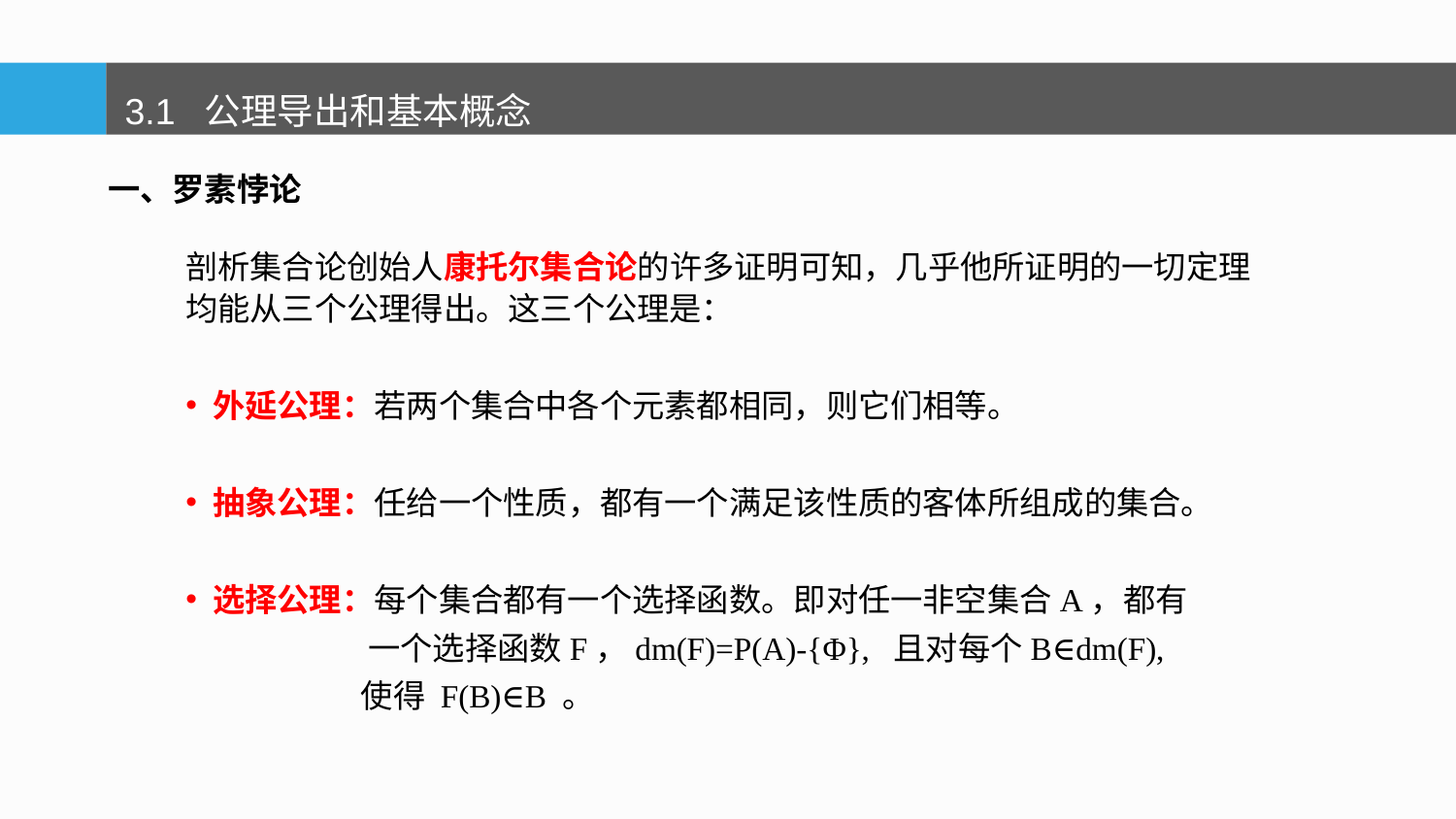

3.1  公理导出和基本概念

一、罗素悖论
剖析集合论创始人康托尔集合论的许多证明可知，几乎他所证明的一切定理
均能从三个公理得出。这三个公理是：

外延公理：若两个集合中各个元素都相同，则它们相等。

抽象公理：任给一个性质，都有一个满足该性质的客体所组成的集合。

选择公理：每个集合都有一个选择函数。即对任一非空集合A，都有
                        一个选择函数F，dm(F)=P(A)-{Φ},  且对每个B∈dm(F),
                       使得 F(B)∈B 。